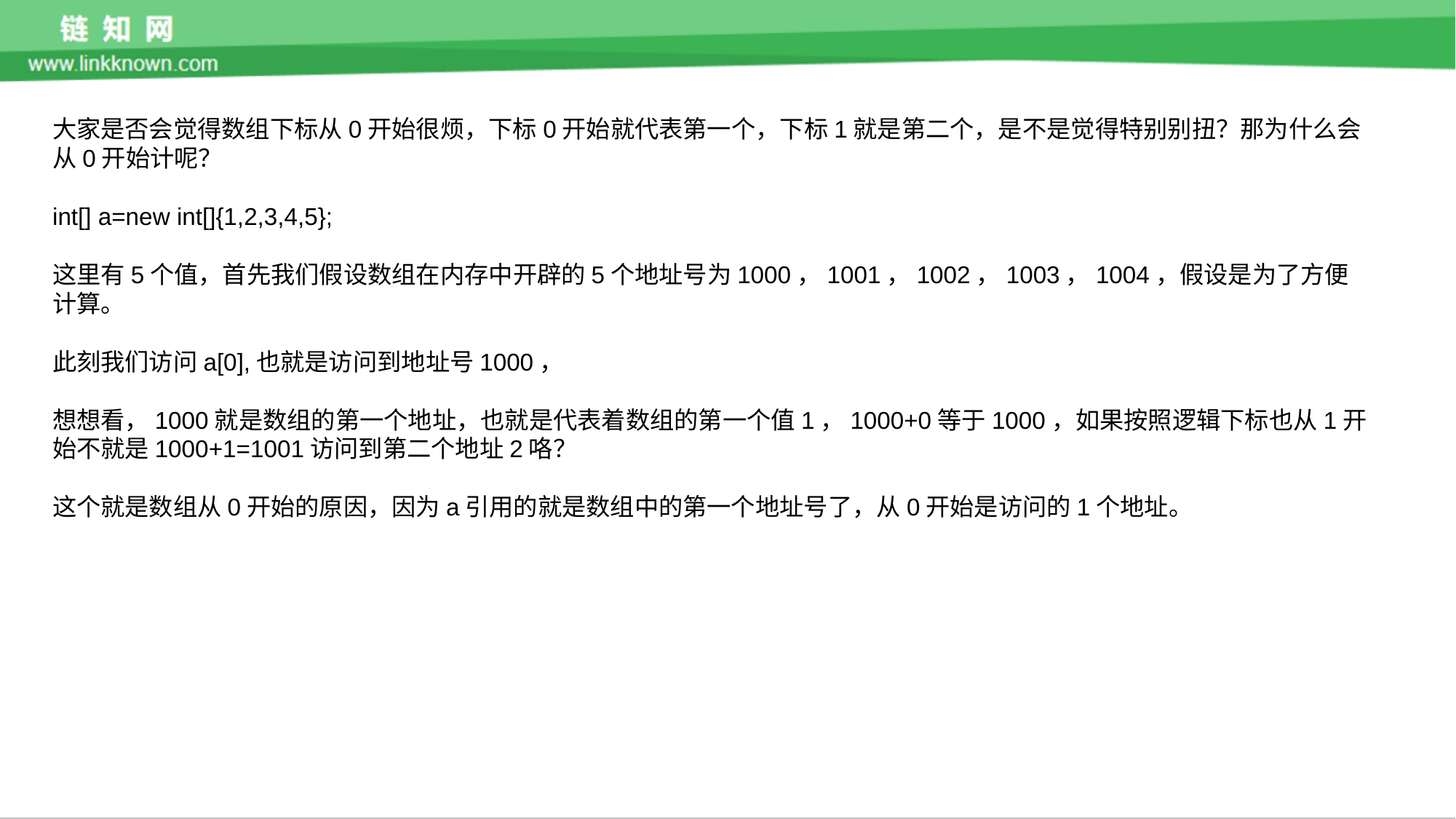

大家是否会觉得数组下标从0开始很烦，下标0开始就代表第一个，下标1就是第二个，是不是觉得特别别扭？那为什么会从0开始计呢？

int[] a=new int[]{1,2,3,4,5};

这里有5个值，首先我们假设数组在内存中开辟的5个地址号为1000，1001，1002，1003，1004，假设是为了方便计算。

此刻我们访问a[0],也就是访问到地址号1000，

想想看，1000就是数组的第一个地址，也就是代表着数组的第一个值1，1000+0等于1000，如果按照逻辑下标也从1开始不就是1000+1=1001访问到第二个地址2咯？

这个就是数组从0开始的原因，因为a引用的就是数组中的第一个地址号了，从0开始是访问的1个地址。